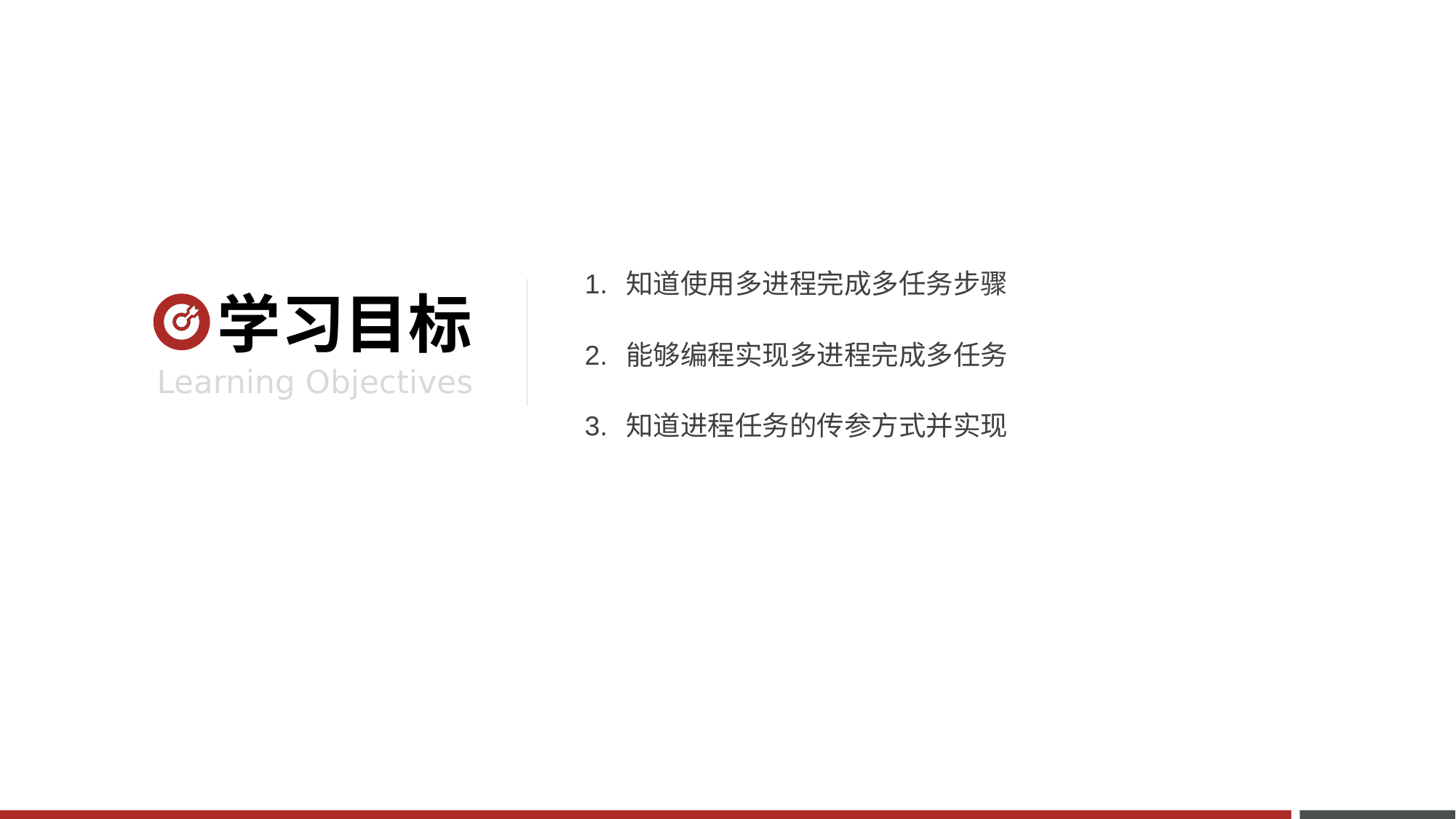

知道使用多进程完成多任务步骤
能够编程实现多进程完成多任务
知道进程任务的传参方式并实现